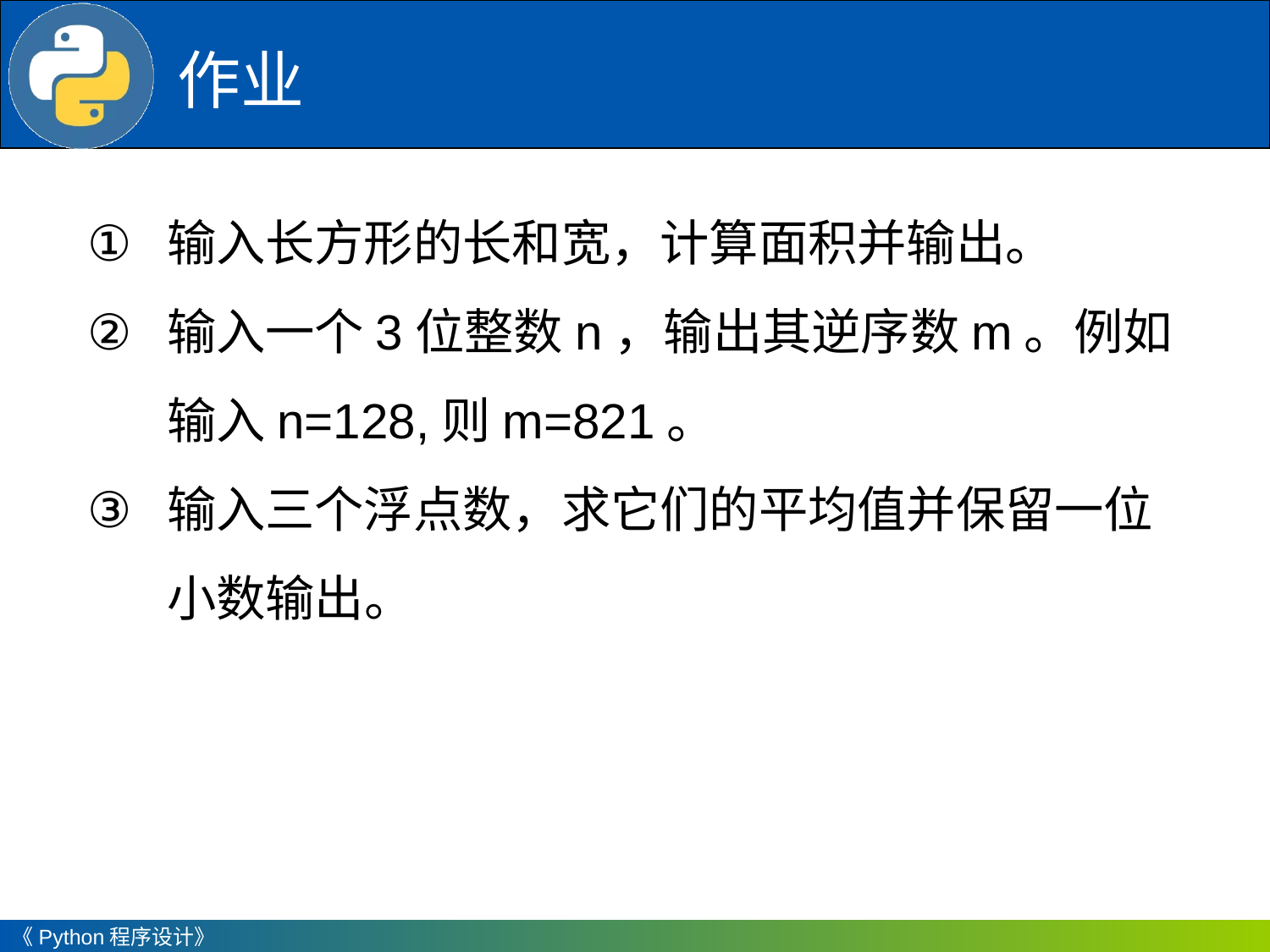

# 作业
输入长方形的长和宽，计算面积并输出。
输入一个3位整数n，输出其逆序数m。例如输入n=128,则m=821。
输入三个浮点数，求它们的平均值并保留一位小数输出。